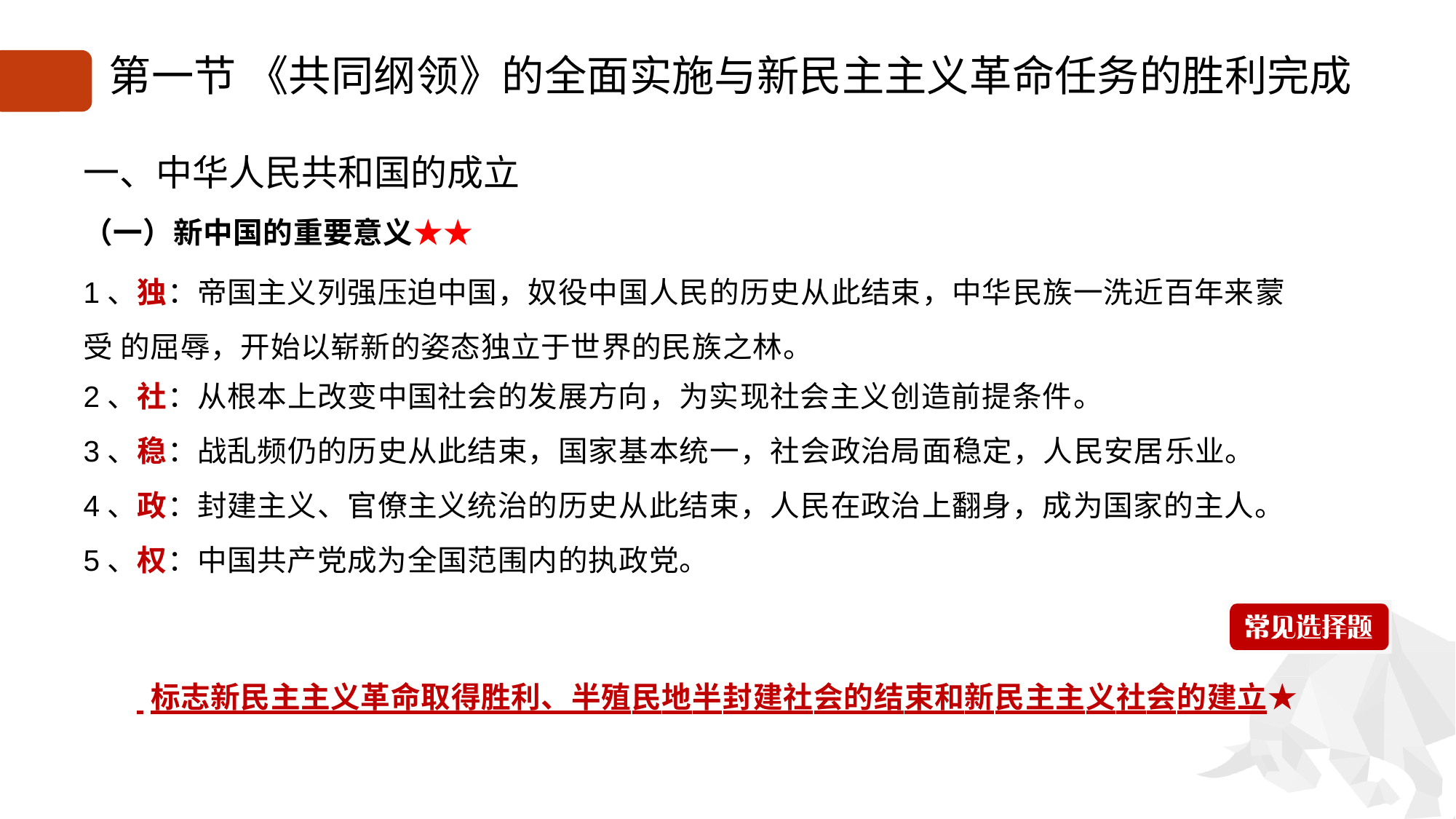

# 第一节 《共同纲领》的全面实施与新民主主义革命任务的胜利完成
一、中华人民共和国的成立
（一）新中国的重要意义★★
1、独：帝国主义列强压迫中国，奴役中国人民的历史从此结束，中华民族一洗近百年来蒙受 的屈辱，开始以崭新的姿态独立于世界的民族之林。
2、社：从根本上改变中国社会的发展方向，为实现社会主义创造前提条件。
3、稳：战乱频仍的历史从此结束，国家基本统一，社会政治局面稳定，人民安居乐业。
4、政：封建主义、官僚主义统治的历史从此结束，人民在政治上翻身，成为国家的主人。
5、权：中国共产党成为全国范围内的执政党。

 标志新民主主义革命取得胜利、半殖民地半封建社会的结束和新民主主义社会的建立★